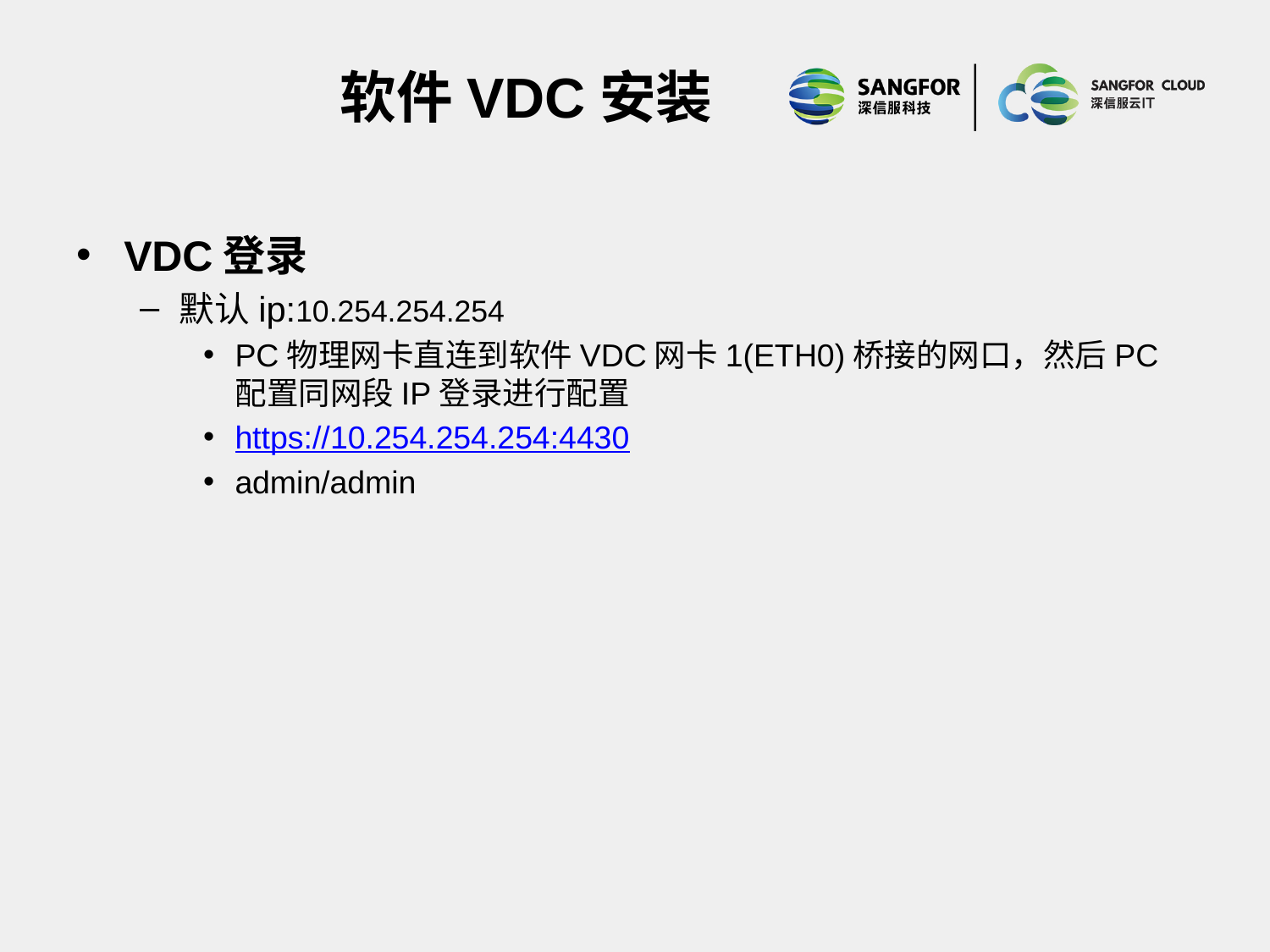

# 软件VDC安装
VDC登录
默认ip:10.254.254.254
PC物理网卡直连到软件VDC网卡1(ETH0)桥接的网口，然后PC配置同网段IP登录进行配置
https://10.254.254.254:4430
admin/admin